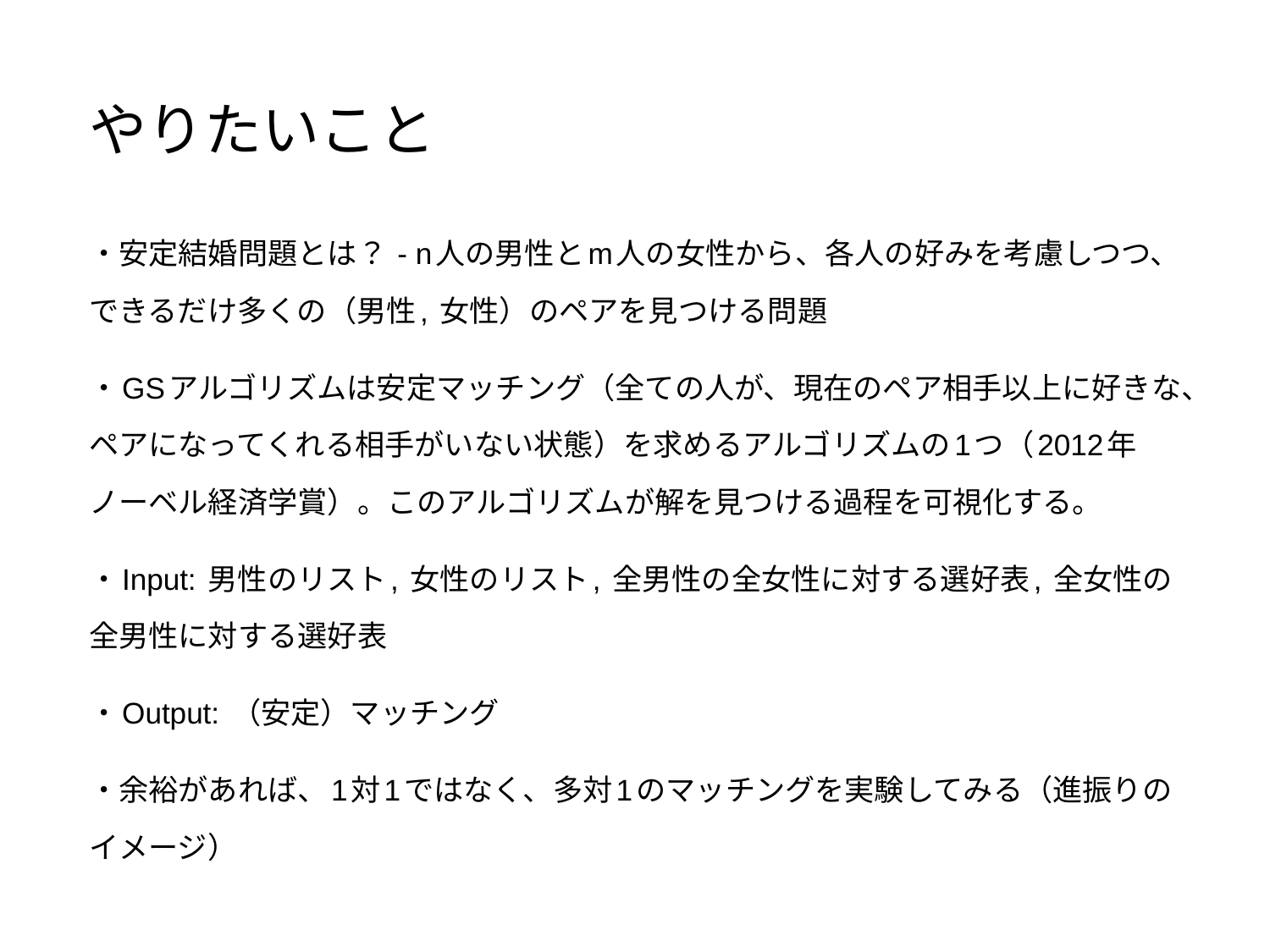

やりたいこと
・安定結婚問題とは？ - n人の男性とm人の女性から、各人の好みを考慮しつつ、できるだけ多くの（男性, 女性）のペアを見つける問題
・GSアルゴリズムは安定マッチング（全ての人が、現在のペア相手以上に好きな、ペアになってくれる相手がいない状態）を求めるアルゴリズムの1つ（2012年ノーベル経済学賞）。このアルゴリズムが解を見つける過程を可視化する。
・Input: 男性のリスト, 女性のリスト, 全男性の全女性に対する選好表, 全女性の全男性に対する選好表
・Output: （安定）マッチング
・余裕があれば、1対1ではなく、多対1のマッチングを実験してみる（進振りのイメージ）